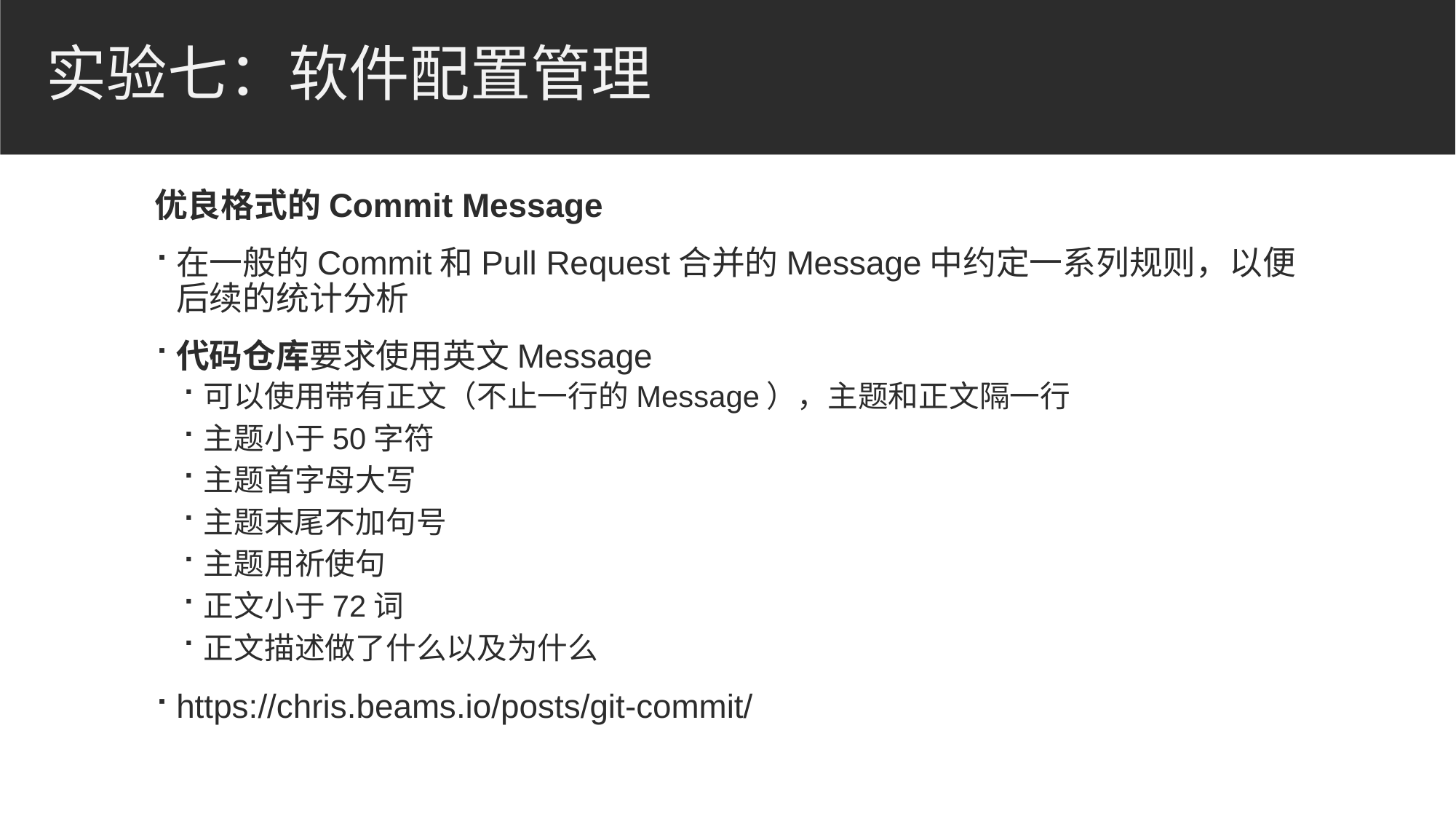

# 实验七：软件配置管理
优良格式的Commit Message
在一般的Commit和Pull Request合并的Message中约定一系列规则，以便后续的统计分析
代码仓库要求使用英文Message
可以使用带有正文（不止一行的Message），主题和正文隔一行
主题小于50字符
主题首字母大写
主题末尾不加句号
主题用祈使句
正文小于72词
正文描述做了什么以及为什么
https://chris.beams.io/posts/git-commit/